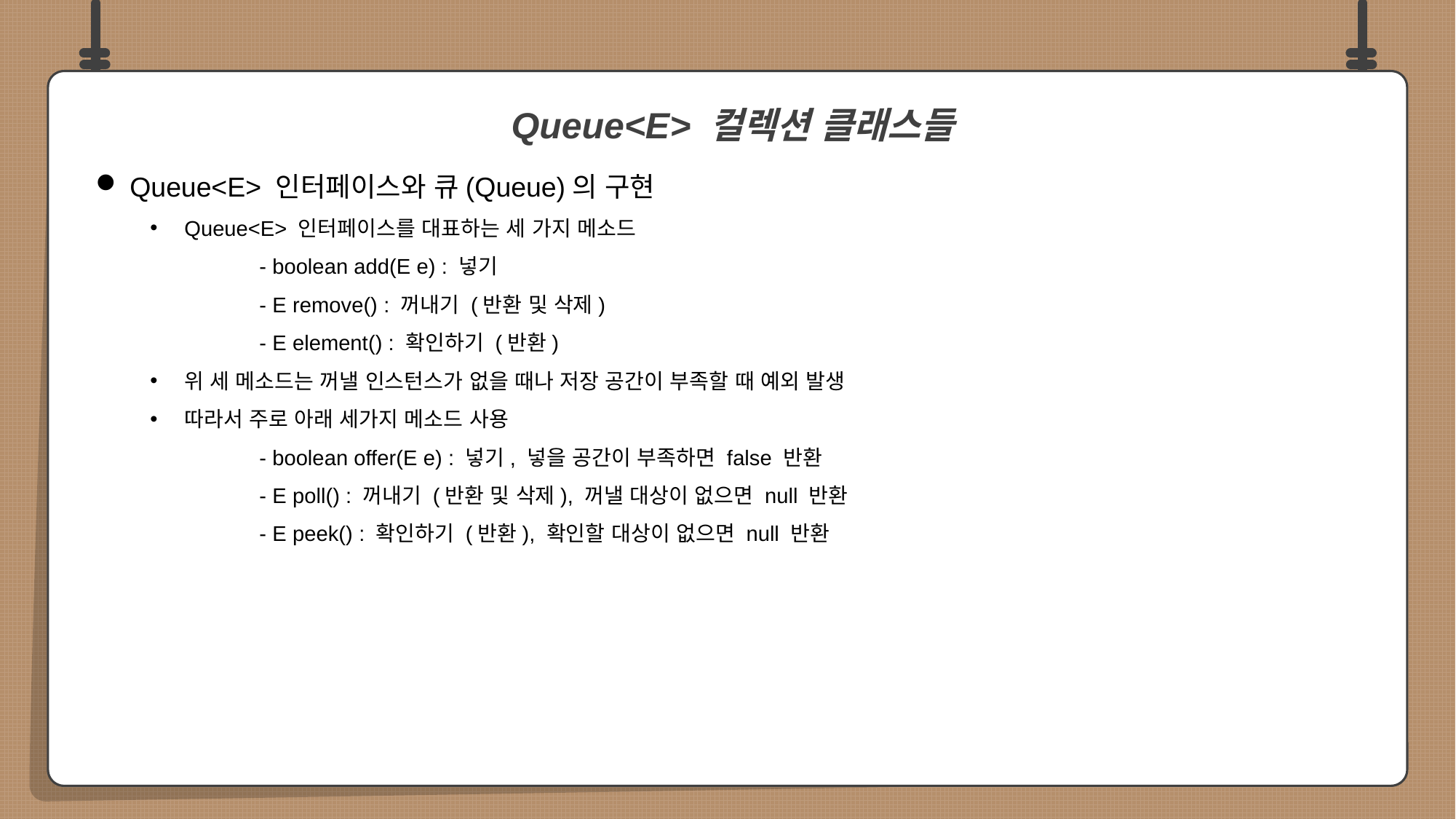

Queue<E> 인터페이스와 큐(Queue)의 구현
Queue<E> 인터페이스를 대표하는 세 가지 메소드
	- boolean add(E e) : 넣기
	- E remove() : 꺼내기 (반환 및 삭제)
	- E element() : 확인하기 (반환)
위 세 메소드는 꺼낼 인스턴스가 없을 때나 저장 공간이 부족할 때 예외 발생
따라서 주로 아래 세가지 메소드 사용
	- boolean offer(E e) : 넣기, 넣을 공간이 부족하면 false 반환
	- E poll() : 꺼내기 (반환 및 삭제), 꺼낼 대상이 없으면 null 반환
	- E peek() : 확인하기 (반환), 확인할 대상이 없으면 null 반환
 Queue<E> 컬렉션 클래스들